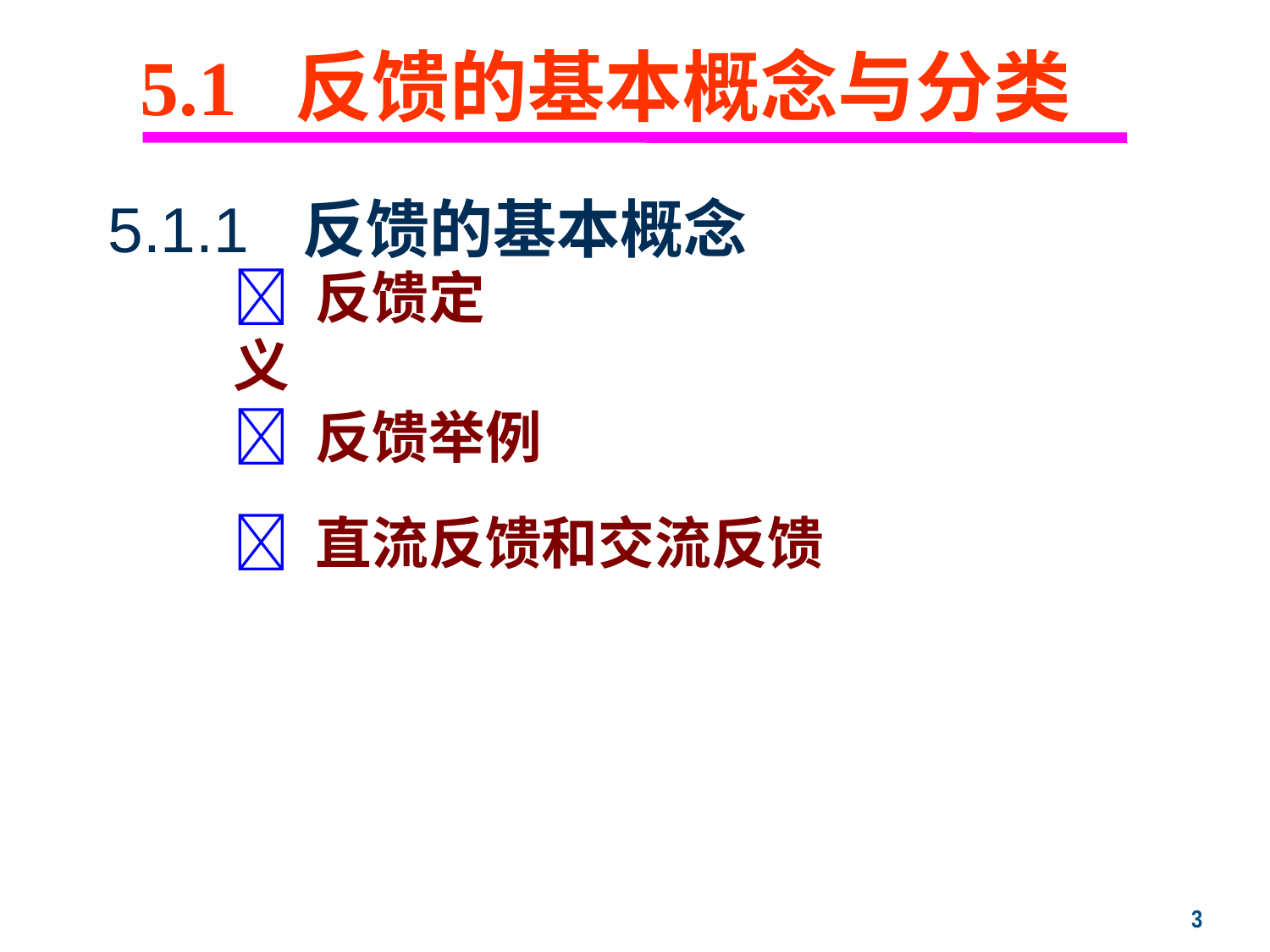

5.1  反馈的基本概念与分类

5.1.1 反馈的基本概念
• 反馈定义
• 反馈举例
• 直流反馈和交流反馈
3